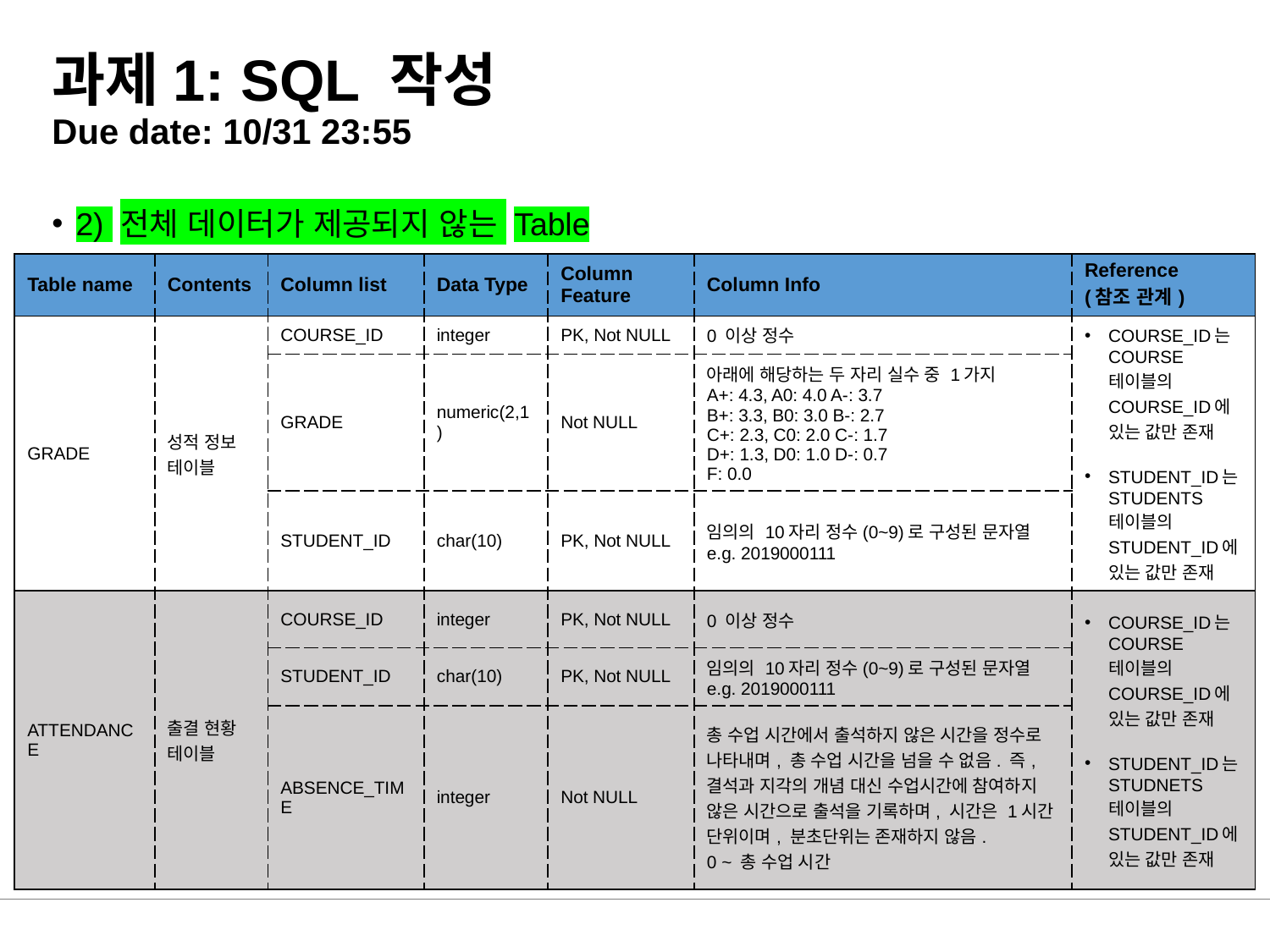

# 과제1: SQL 작성 Due date: 10/31 23:55
2) 전체 데이터가 제공되지 않는 Table

| Table name | Contents | Column list | Data Type | Column Feature | Column Info | Reference (참조 관계) |
| --- | --- | --- | --- | --- | --- | --- |
| GRADE | 성적 정보 테이블 | COURSE\_ID | integer | PK, Not NULL | 0 이상 정수 | COURSE\_ID는 COURSE 테이블의 COURSE\_ID에 있는 값만 존재 STUDENT\_ID는 STUDENTS 테이블의 STUDENT\_ID에 있는 값만 존재 |
|  |  | GRADE | numeric(2,1) | Not NULL | 아래에 해당하는 두 자리 실수 중 1가지 A+: 4.3, A0: 4.0 A-: 3.7 B+: 3.3, B0: 3.0 B-: 2.7 C+: 2.3, C0: 2.0 C-: 1.7 D+: 1.3, D0: 1.0 D-: 0.7 F: 0.0 |  |
|  |  | STUDENT\_ID | char(10) | PK, Not NULL | 임의의 10자리 정수(0~9)로 구성된 문자열 e.g. 2019000111 |  |
| ATTENDANCE | 출결 현황 테이블 | COURSE\_ID | integer | PK, Not NULL | 0 이상 정수 | COURSE\_ID는 COURSE 테이블의 COURSE\_ID에 있는 값만 존재 STUDENT\_ID는 STUDNETS 테이블의 STUDENT\_ID에 있는 값만 존재 |
|  |  | STUDENT\_ID | char(10) | PK, Not NULL | 임의의 10자리 정수(0~9)로 구성된 문자열 e.g. 2019000111 |  |
|  |  | ABSENCE\_TIME | integer | Not NULL | 총 수업 시간에서 출석하지 않은 시간을 정수로 나타내며, 총 수업 시간을 넘을 수 없음. 즉, 결석과 지각의 개념 대신 수업시간에 참여하지 않은 시간으로 출석을 기록하며, 시간은 1시간 단위이며, 분초단위는 존재하지 않음. 0 ~ 총 수업 시간 |  |